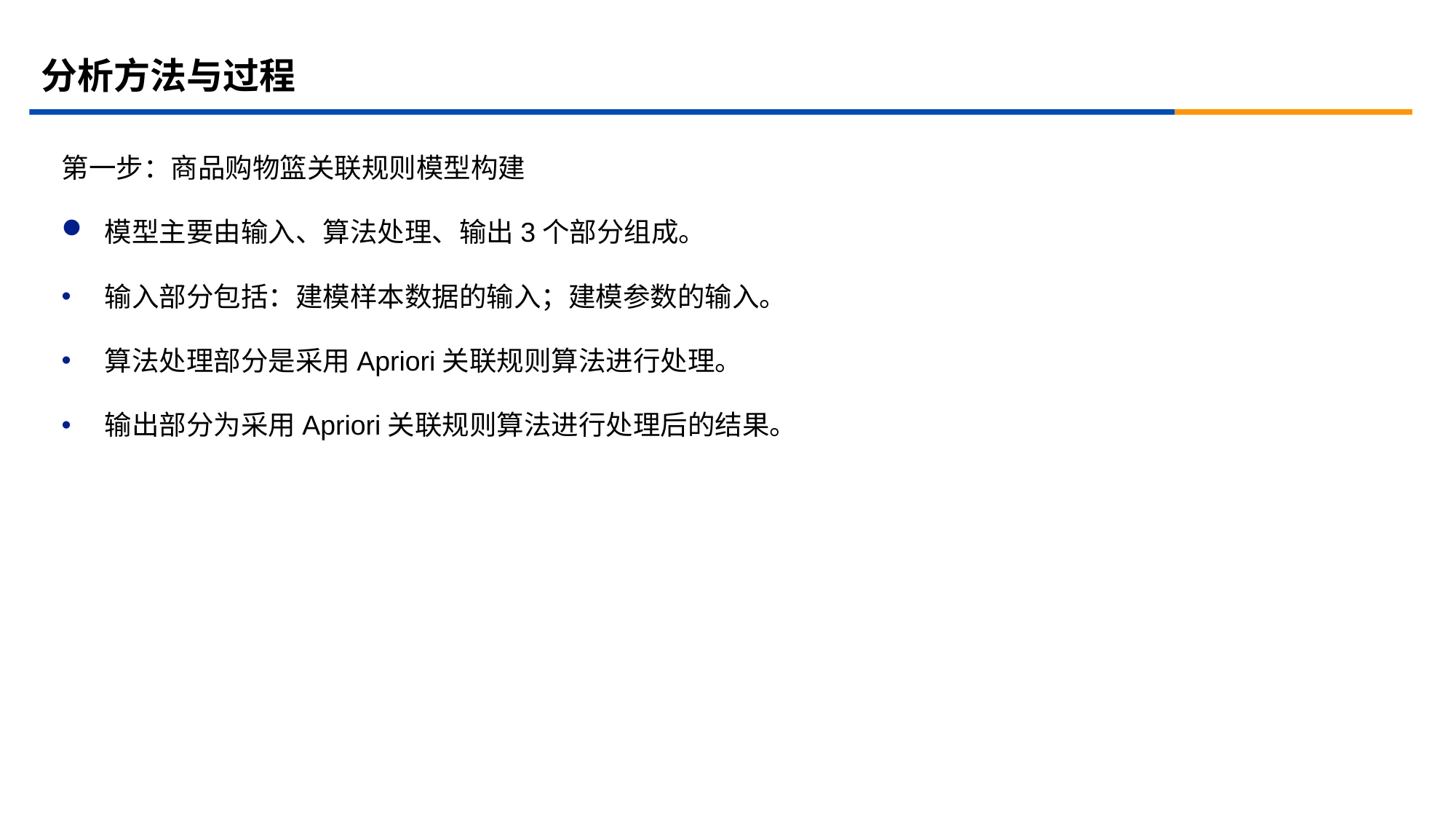

# 分析方法与过程
第一步：商品购物篮关联规则模型构建
模型主要由输入、算法处理、输出3个部分组成。
输入部分包括：建模样本数据的输入；建模参数的输入。
算法处理部分是采用Apriori关联规则算法进行处理。
输出部分为采用Apriori关联规则算法进行处理后的结果。